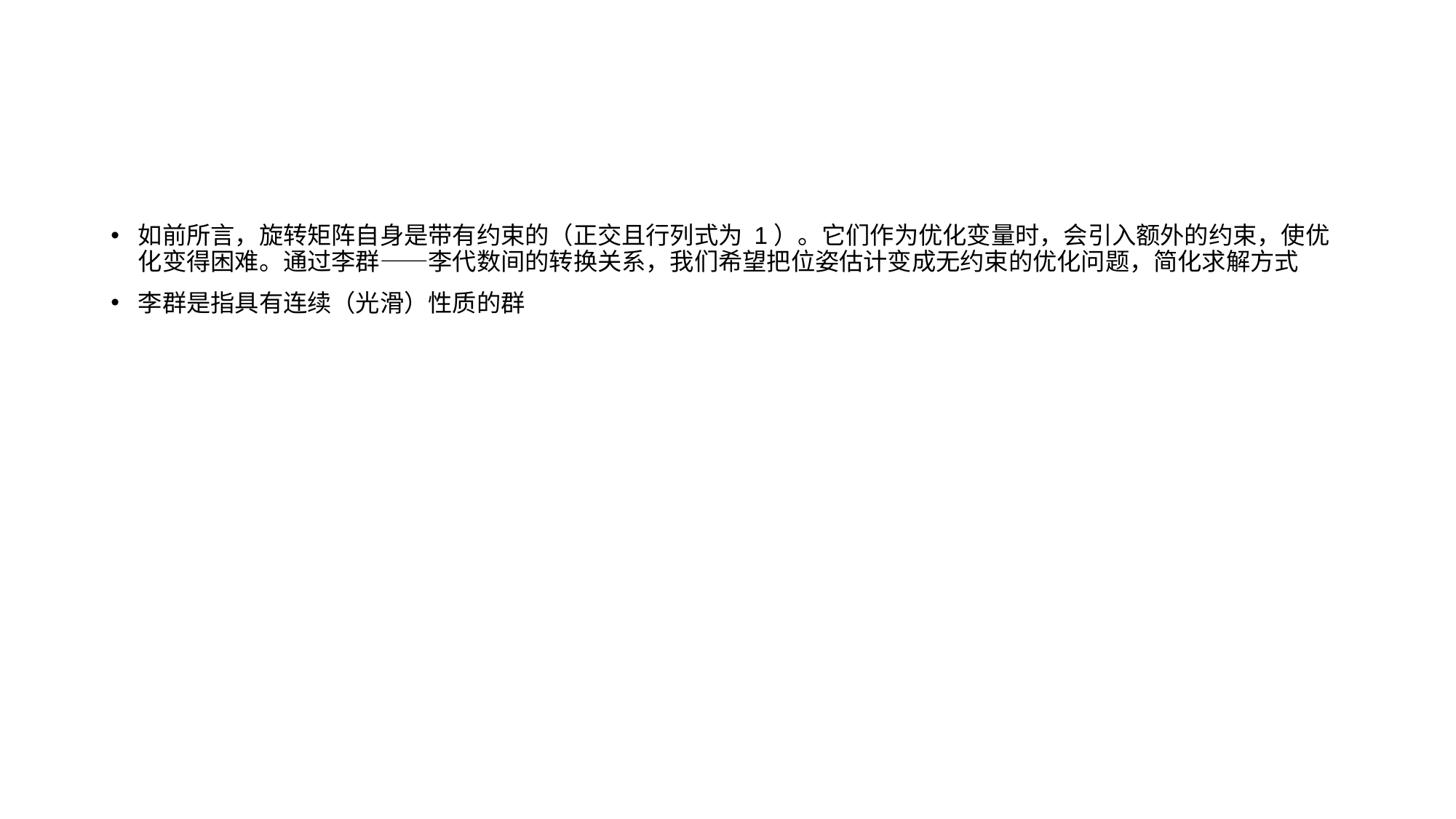

#
如前所言，旋转矩阵自身是带有约束的（正交且行列式为 1）。它们作为优化变量时，会引入额外的约束，使优化变得困难。通过李群——李代数间的转换关系，我们希望把位姿估计变成无约束的优化问题，简化求解方式
李群是指具有连续（光滑）性质的群